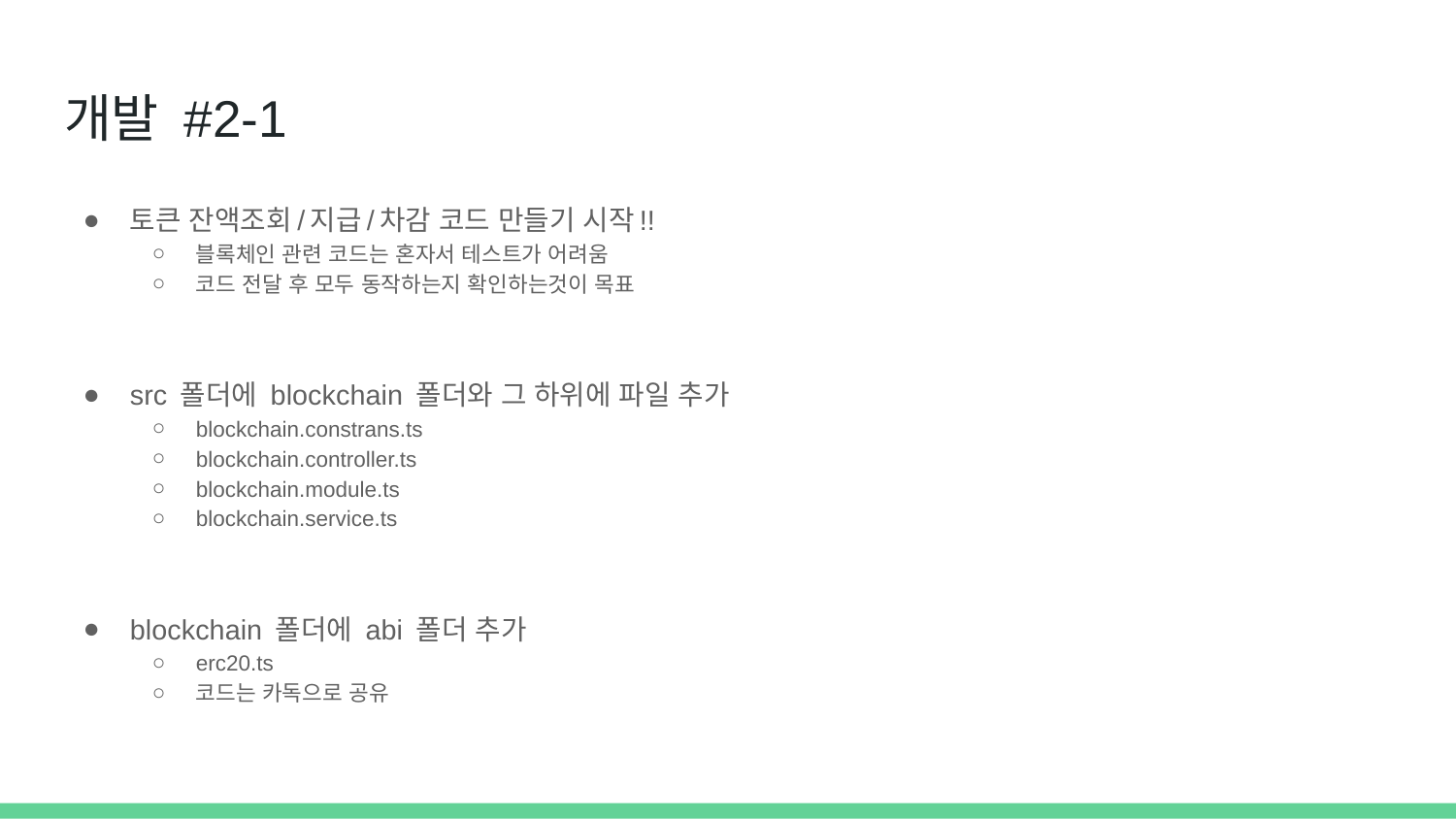

# 개발 #2-1
토큰 잔액조회/지급/차감 코드 만들기 시작!!
블록체인 관련 코드는 혼자서 테스트가 어려움
코드 전달 후 모두 동작하는지 확인하는것이 목표

src 폴더에 blockchain 폴더와 그 하위에 파일 추가
blockchain.constrans.ts
blockchain.controller.ts
blockchain.module.ts
blockchain.service.ts

blockchain 폴더에 abi 폴더 추가
erc20.ts
코드는 카독으로 공유